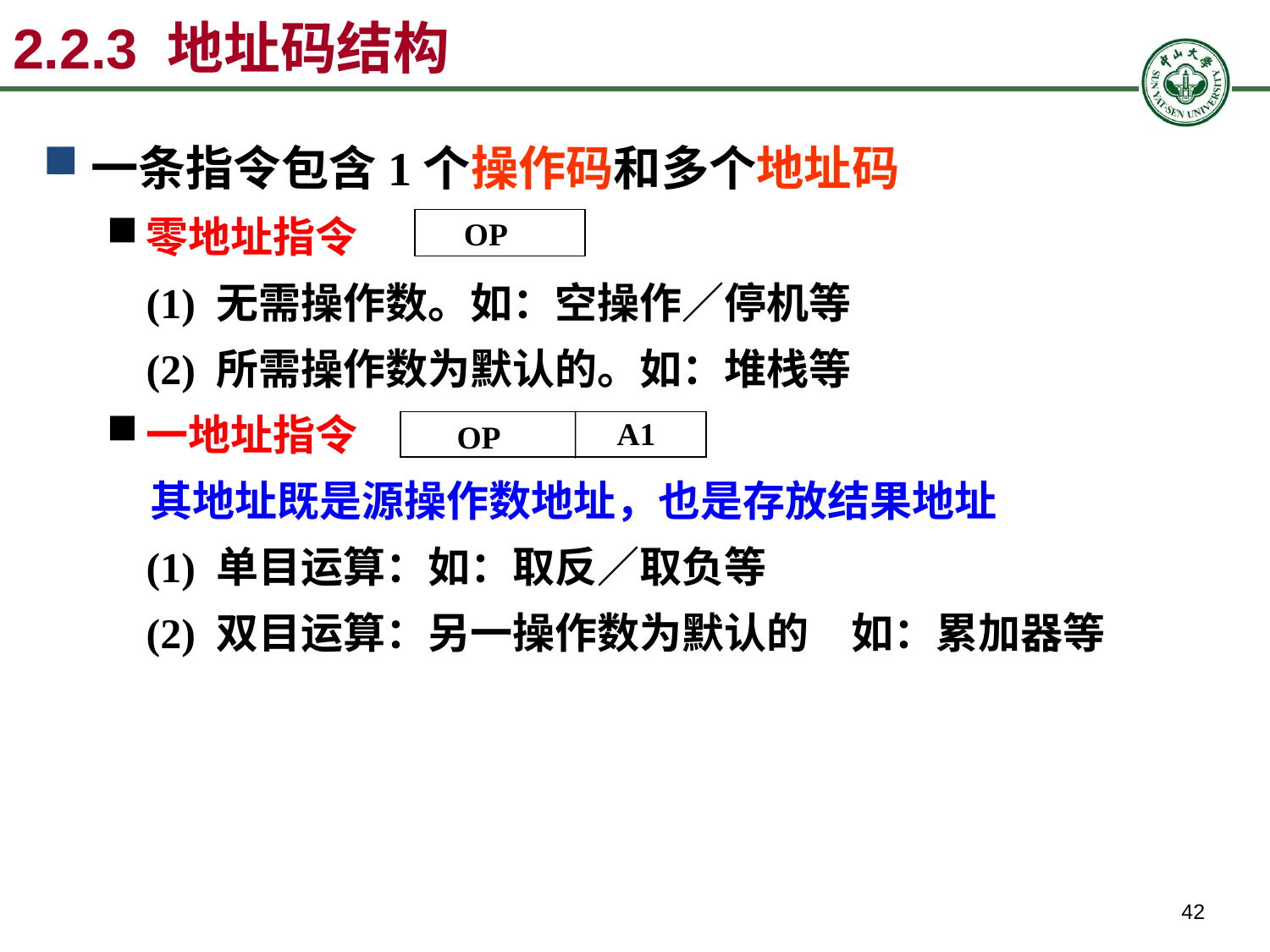

# 2.2.3 地址码结构
一条指令包含1个操作码和多个地址码
零地址指令
(1) 无需操作数。如：空操作／停机等
(2) 所需操作数为默认的。如：堆栈等
一地址指令
      其地址既是源操作数地址，也是存放结果地址
(1) 单目运算：如：取反／取负等
(2) 双目运算：另一操作数为默认的　如：累加器等
OP

A1
OP